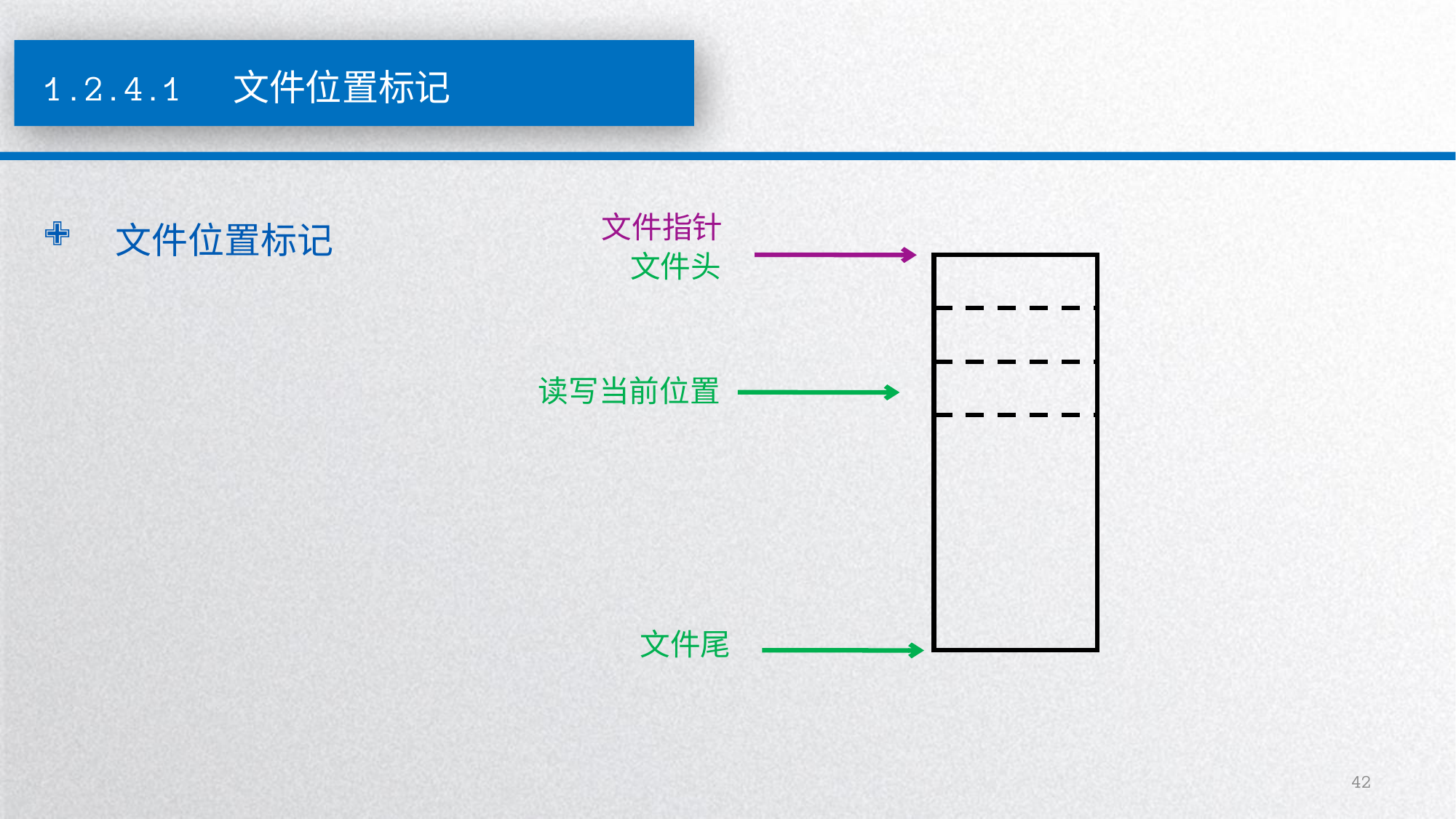

1.2.4.1  文件位置标记
文件位置标记
文件指针
文件头

读写当前位置
文件尾
42